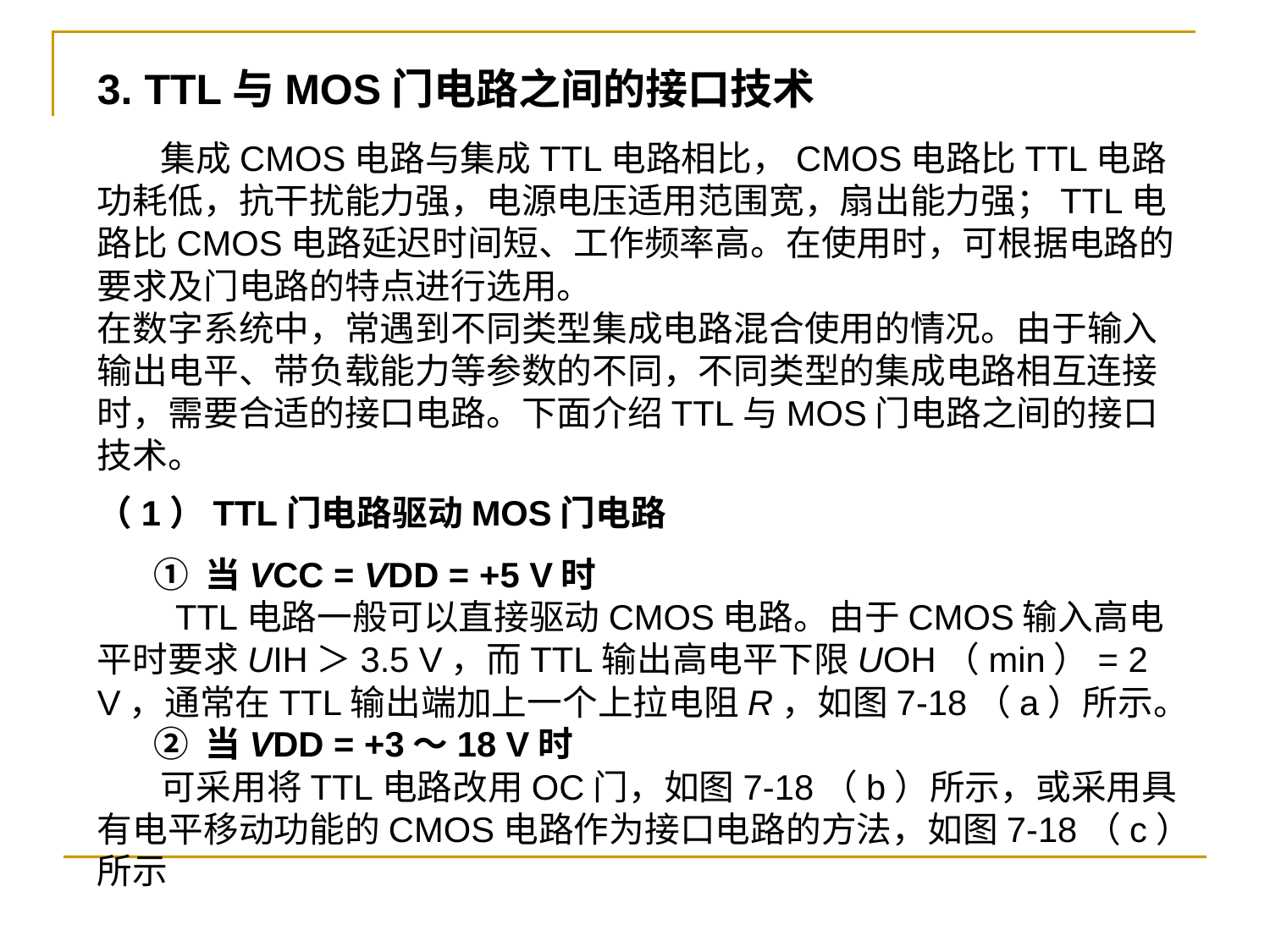

3. TTL与MOS门电路之间的接口技术
       集成CMOS电路与集成TTL电路相比，CMOS电路比TTL电路功耗低，抗干扰能力强，电源电压适用范围宽，扇出能力强；TTL电路比CMOS电路延迟时间短、工作频率高。在使用时，可根据电路的要求及门电路的特点进行选用。
在数字系统中，常遇到不同类型集成电路混合使用的情况。由于输入输出电平、带负载能力等参数的不同，不同类型的集成电路相互连接时，需要合适的接口电路。下面介绍TTL与MOS门电路之间的接口技术。
（1）TTL门电路驱动MOS门电路
       ① 当VCC = VDD = +5 V时
        TTL电路一般可以直接驱动CMOS电路。由于CMOS输入高电平时要求UIH＞3.5 V，而TTL输出高电平下限UOH（min）= 2 V，通常在TTL输出端加上一个上拉电阻R，如图7-18（a）所示。
       ② 当VDD = +3～18 V时
       可采用将TTL电路改用OC门，如图7-18（b）所示，或采用具有电平移动功能的CMOS电路作为接口电路的方法，如图7-18（c）所示